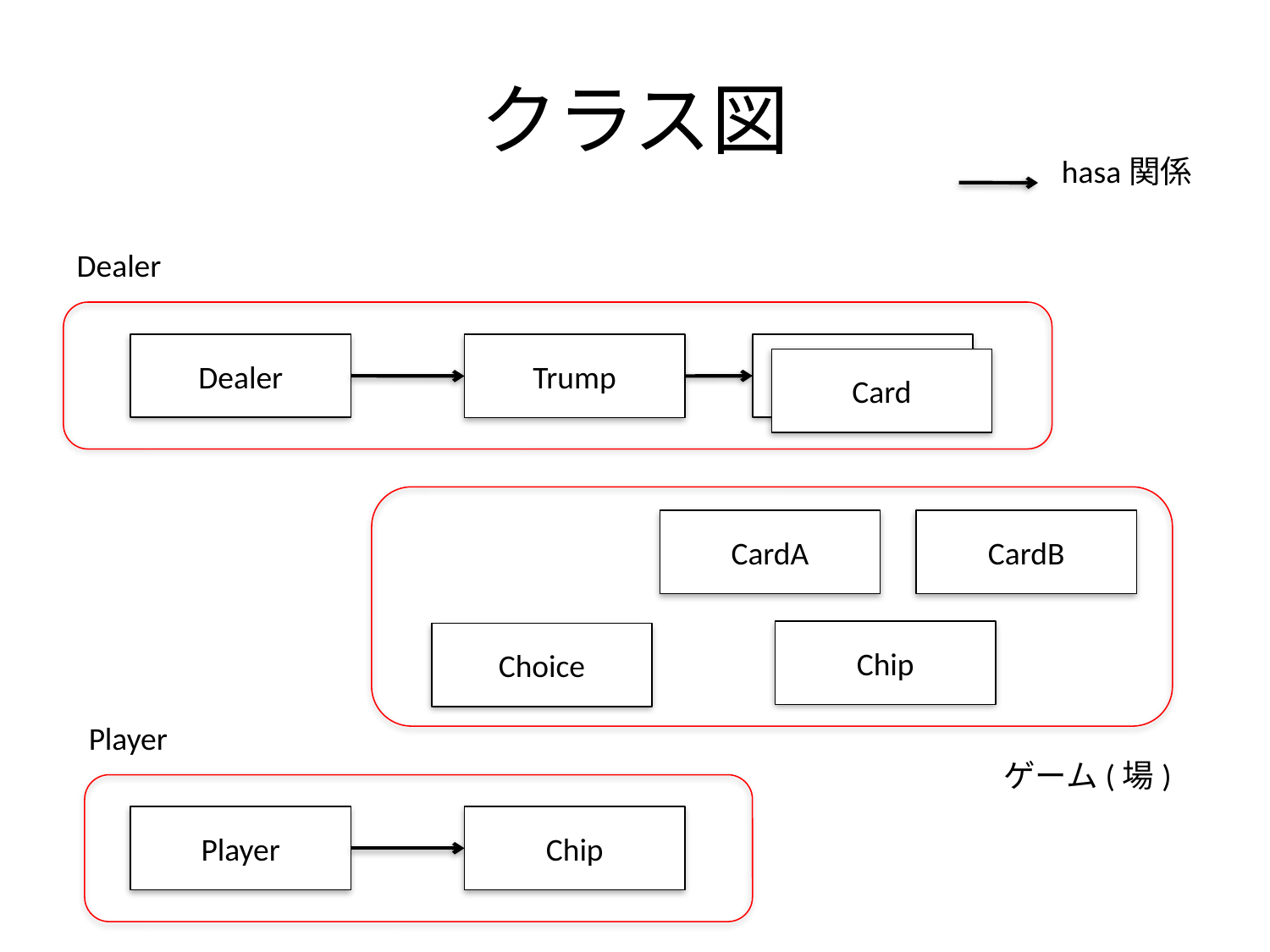

# クラス図
hasa関係
Dealer

Dealer
Card
Card
Trump

CardA
CardB
Chip
Choice
Player
ゲーム(場)

Player
Chip